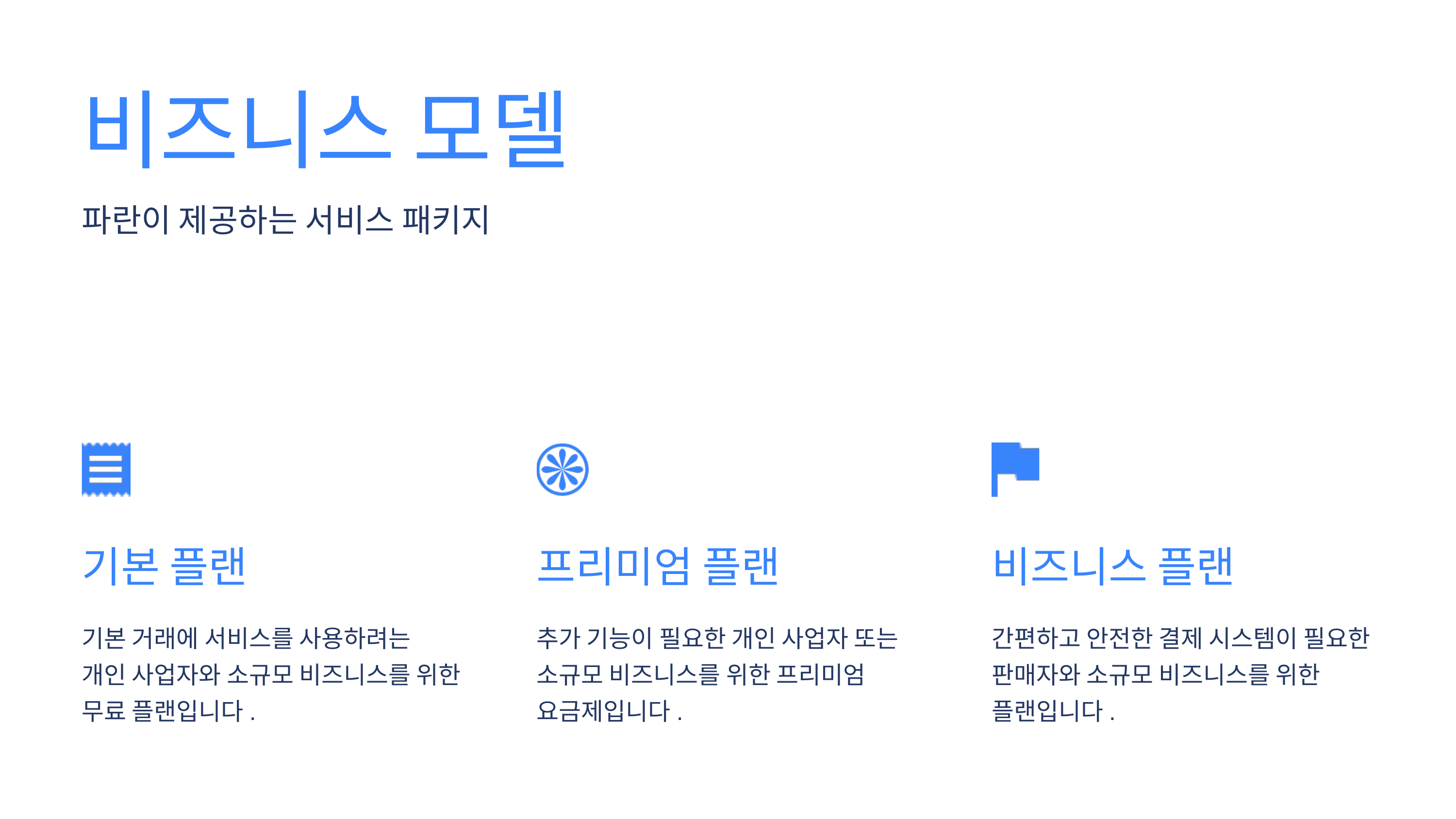

비즈니스 모델
파란이 제공하는 서비스 패키지

기본 플랜
기본 거래에 서비스를 사용하려는
개인 사업자와 소규모 비즈니스를 위한 무료 플랜입니다.

비즈니스 플랜
간편하고 안전한 결제 시스템이 필요한
판매자와 소규모 비즈니스를 위한
플랜입니다.

프리미엄 플랜
추가 기능이 필요한 개인 사업자 또는 소규모 비즈니스를 위한 프리미엄
요금제입니다.